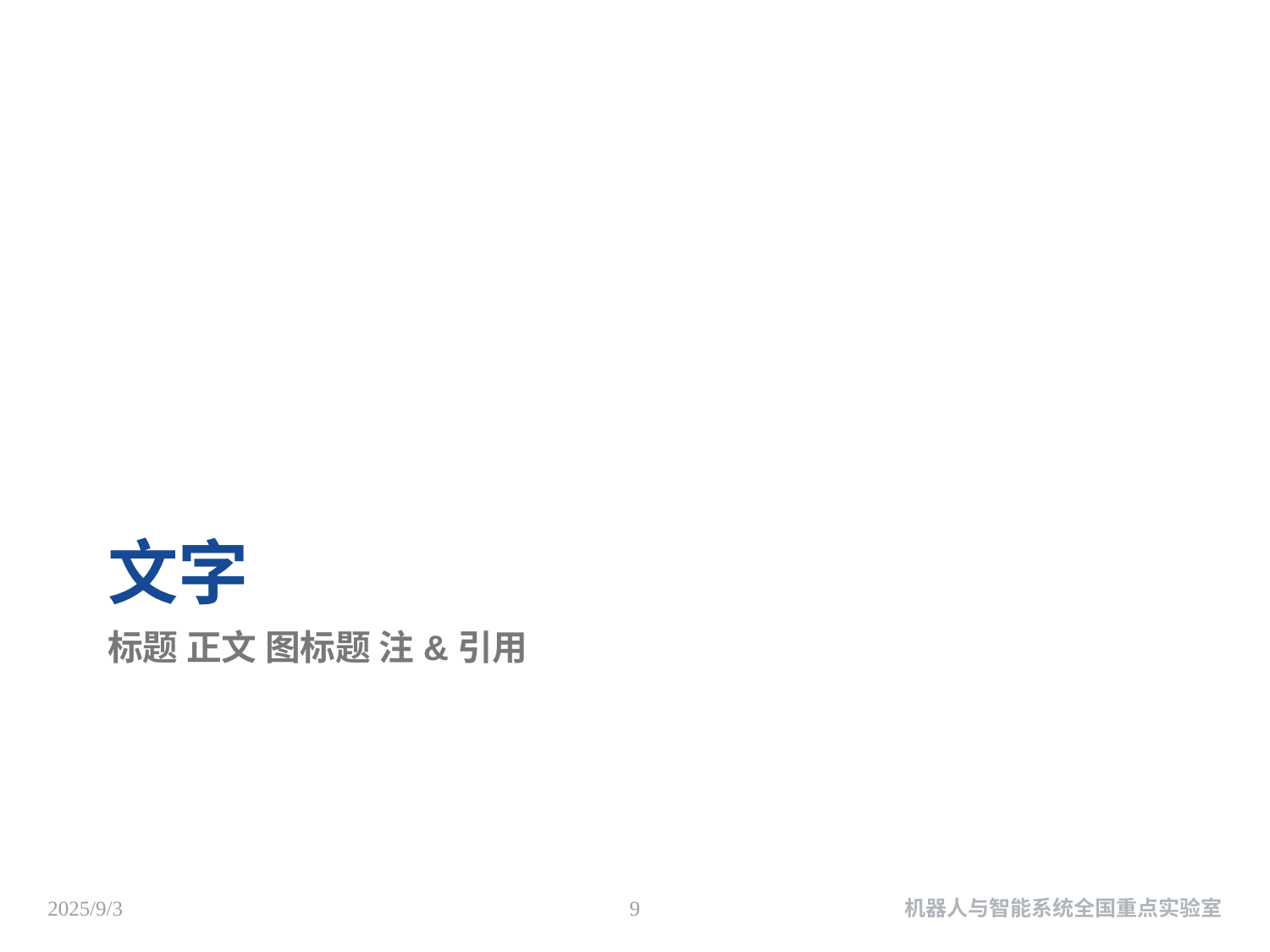

# 文字
标题 正文 图标题 注&引用
2025/9/3
9
机器人与智能系统全国重点实验室